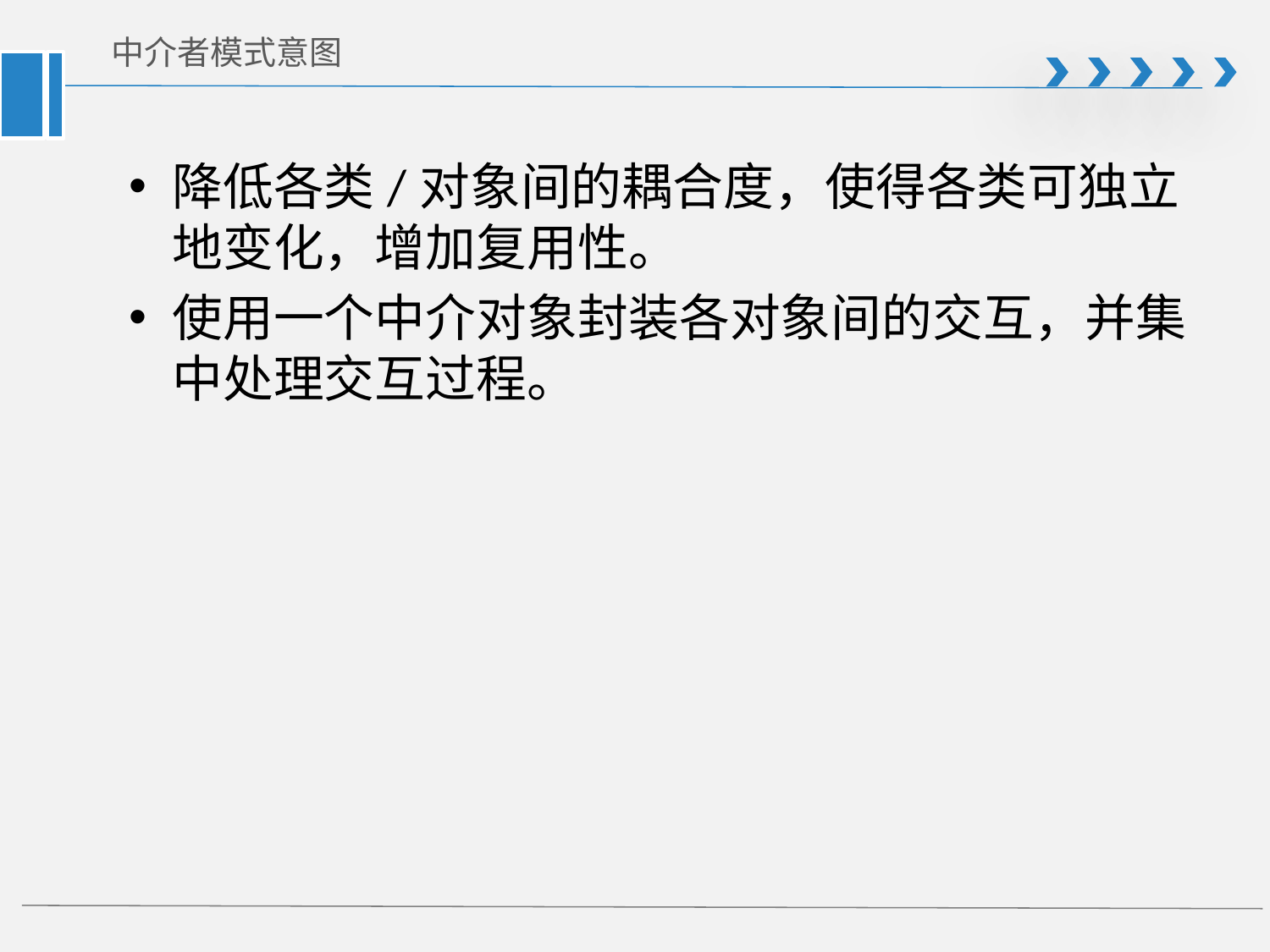

# 中介者模式意图
降低各类/对象间的耦合度，使得各类可独立地变化，增加复用性。
使用一个中介对象封装各对象间的交互，并集中处理交互过程。